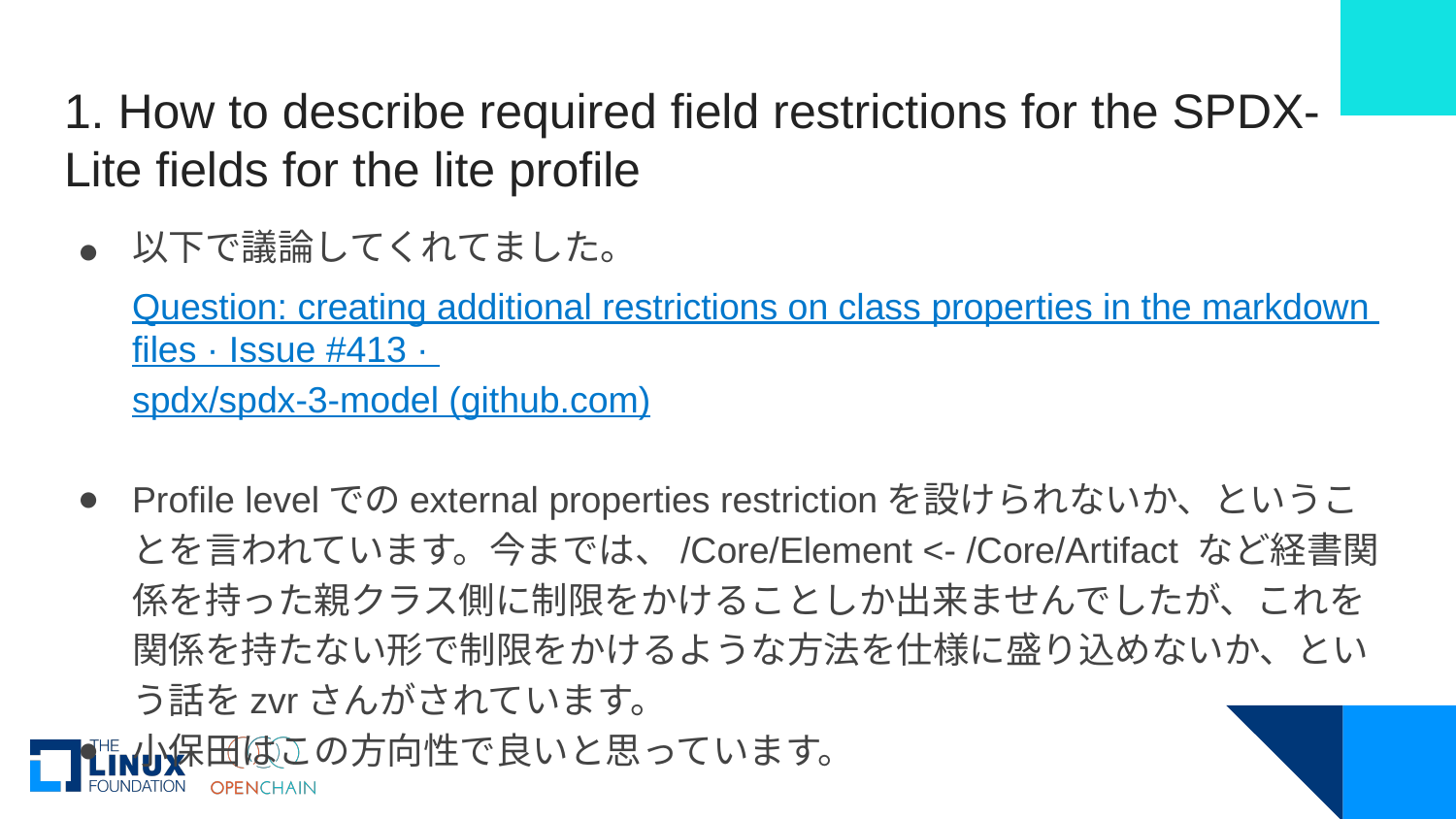

# 1. How to describe required field restrictions for the SPDX-Lite fields for the lite profile
以下で議論してくれてました。
Question: creating additional restrictions on class properties in the markdown files · Issue #413 · spdx/spdx-3-model (github.com)

Profile levelでのexternal properties restrictionを設けられないか、ということを言われています。今までは、/Core/Element <- /Core/Artifact など経書関係を持った親クラス側に制限をかけることしか出来ませんでしたが、これを関係を持たない形で制限をかけるような方法を仕様に盛り込めないか、という話をzvrさんがされています。
小保田はこの方向性で良いと思っています。